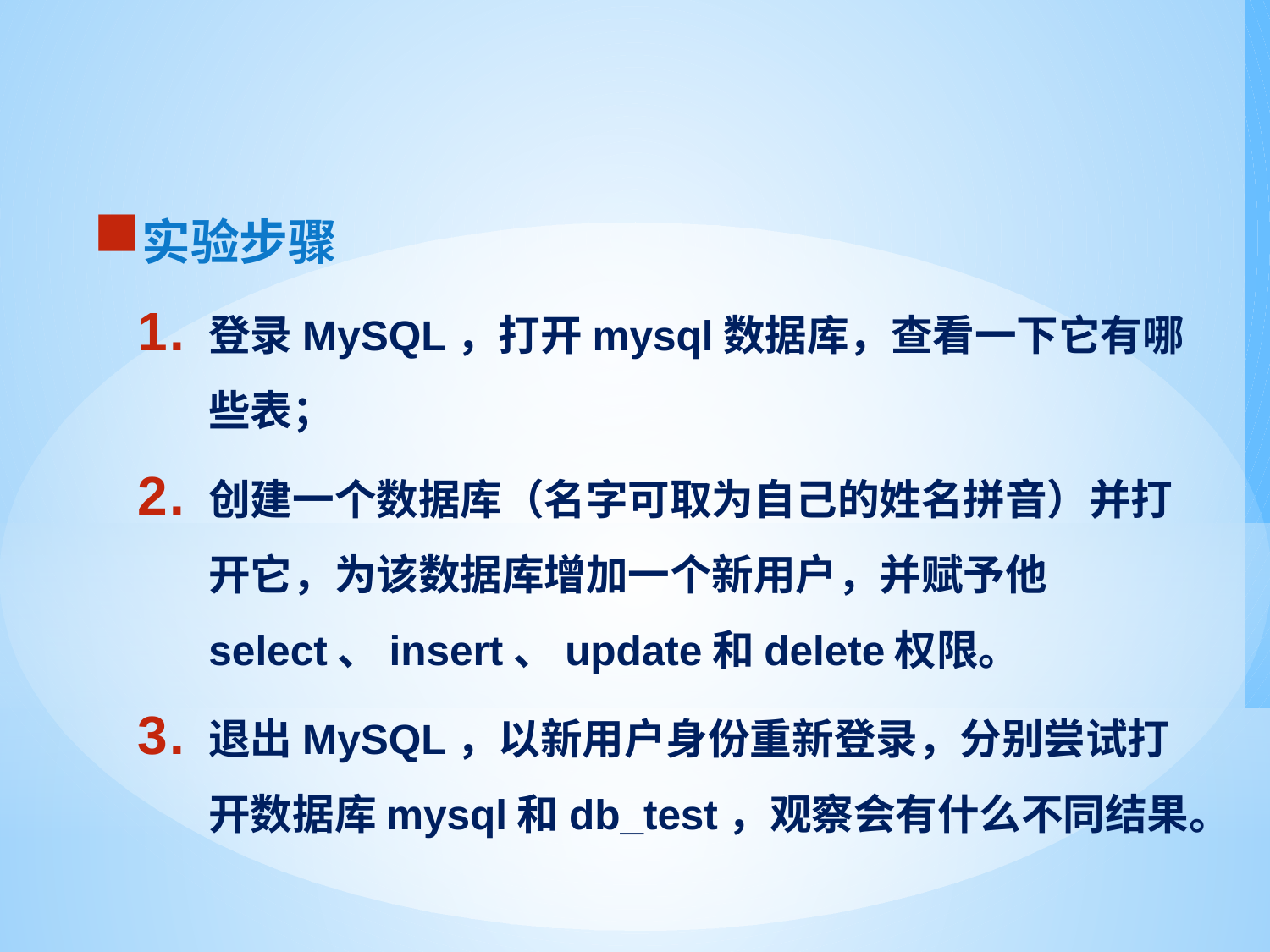

#
实验步骤
登录MySQL，打开mysql数据库，查看一下它有哪些表；
创建一个数据库（名字可取为自己的姓名拼音）并打开它，为该数据库增加一个新用户，并赋予他select、insert、update和delete权限。
退出MySQL，以新用户身份重新登录，分别尝试打开数据库mysql和db_test，观察会有什么不同结果。